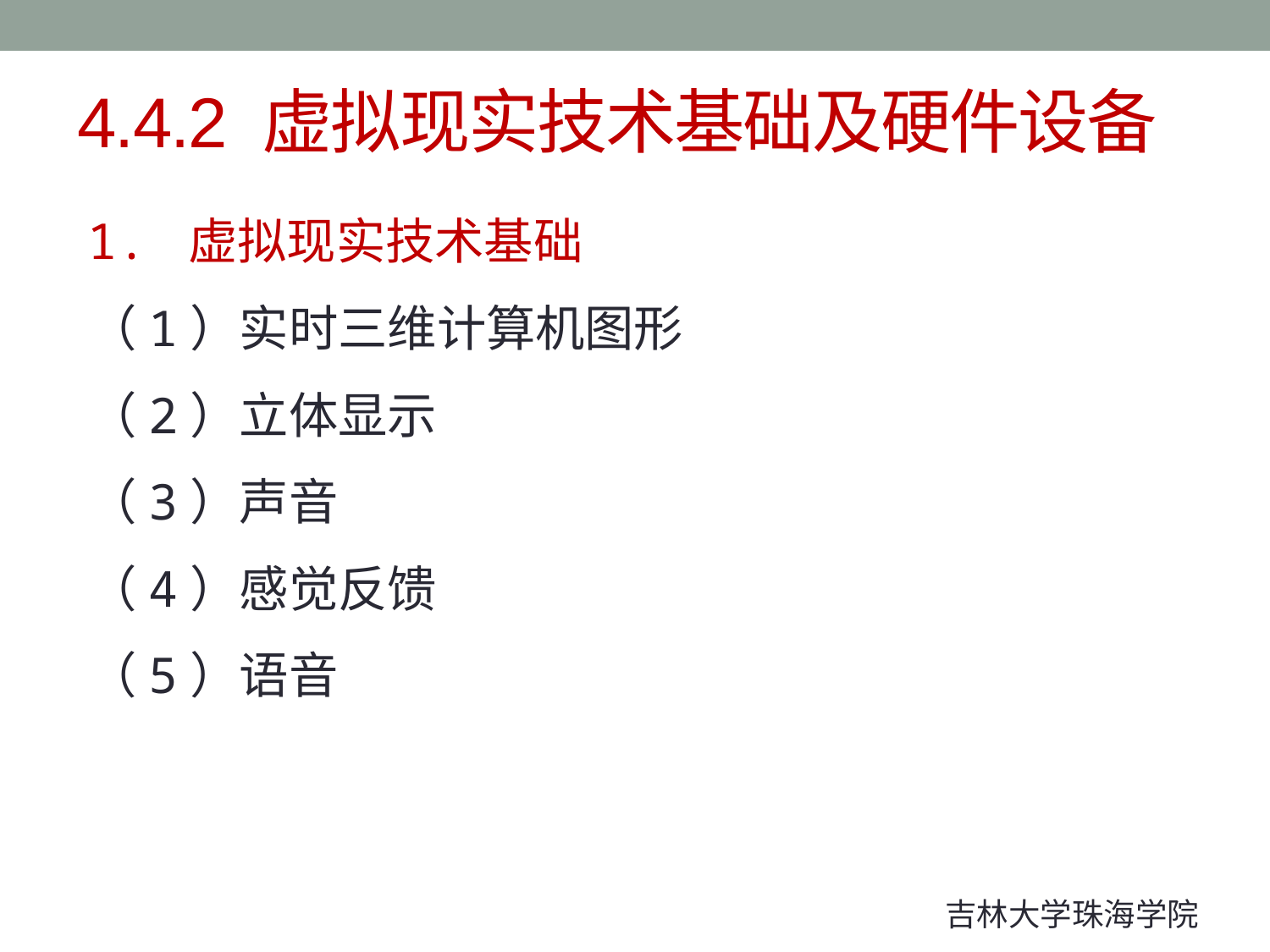

# 4.4.2 虚拟现实技术基础及硬件设备
1. 虚拟现实技术基础
（1）实时三维计算机图形
（2）立体显示
（3）声音
（4）感觉反馈
（5）语音